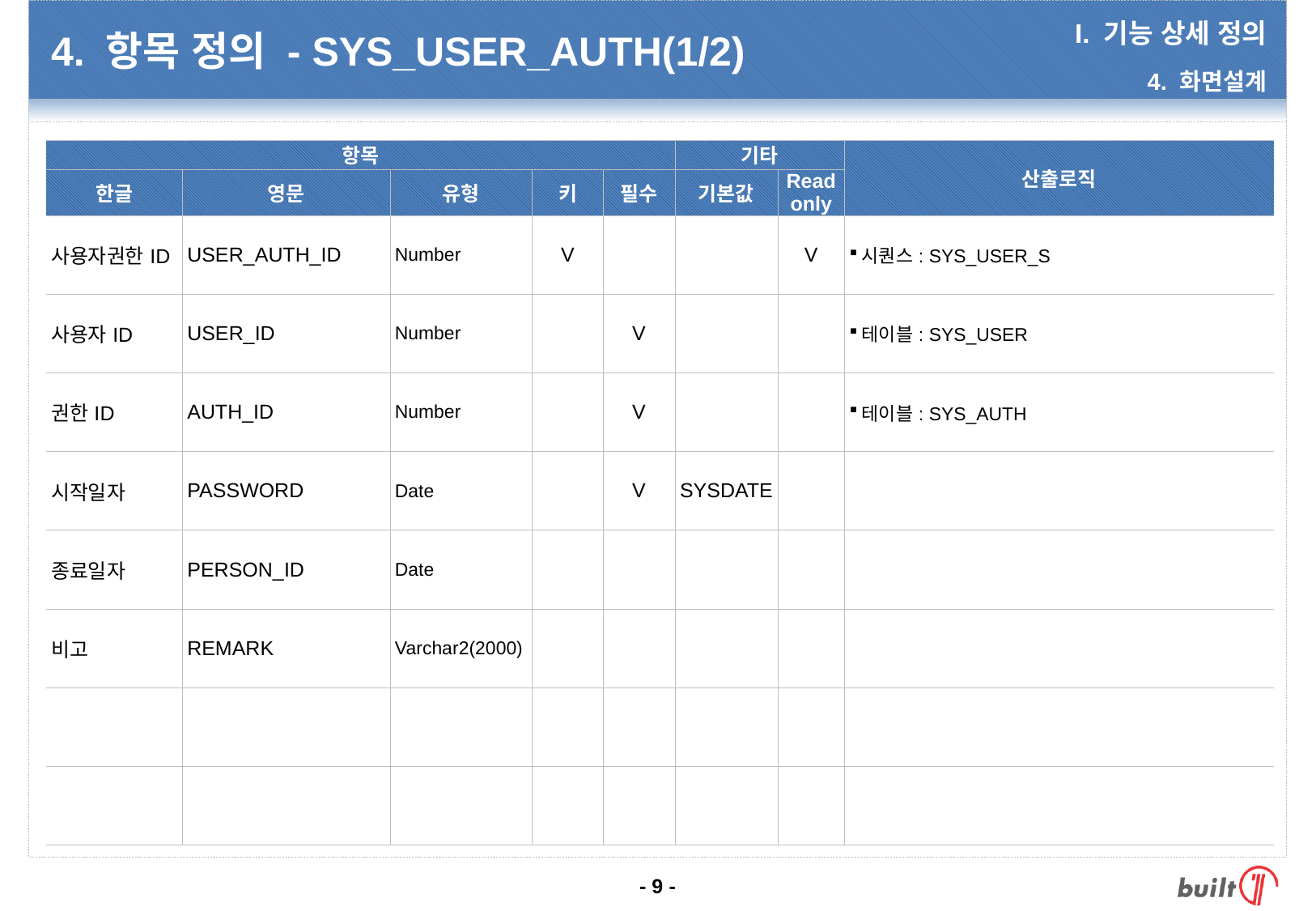

# 4. 항목 정의 - SYS_USER_AUTH(1/2)
I. 기능 상세 정의
4. 화면설계
| 항목 |  |  |  |  | 기타 |  | 산출로직 |
| --- | --- | --- | --- | --- | --- | --- | --- |
| 한글 | 영문 | 유형 | 키 | 필수 | 기본값 | Read only |  |
| 사용자권한ID | USER\_AUTH\_ID | Number | V |  |  | V | 시퀀스: SYS\_USER\_S |
| 사용자ID | USER\_ID | Number |  | V |  |  | 테이블: SYS\_USER |
| 권한ID | AUTH\_ID | Number |  | V |  |  | 테이블: SYS\_AUTH |
| 시작일자 | PASSWORD | Date |  | V | SYSDATE |  |  |
| 종료일자 | PERSON\_ID | Date |  |  |  |  |  |
| 비고 | REMARK | Varchar2(2000) |  |  |  |  |  |
|  |  |  |  |  |  |  |  |
|  |  |  |  |  |  |  |  |